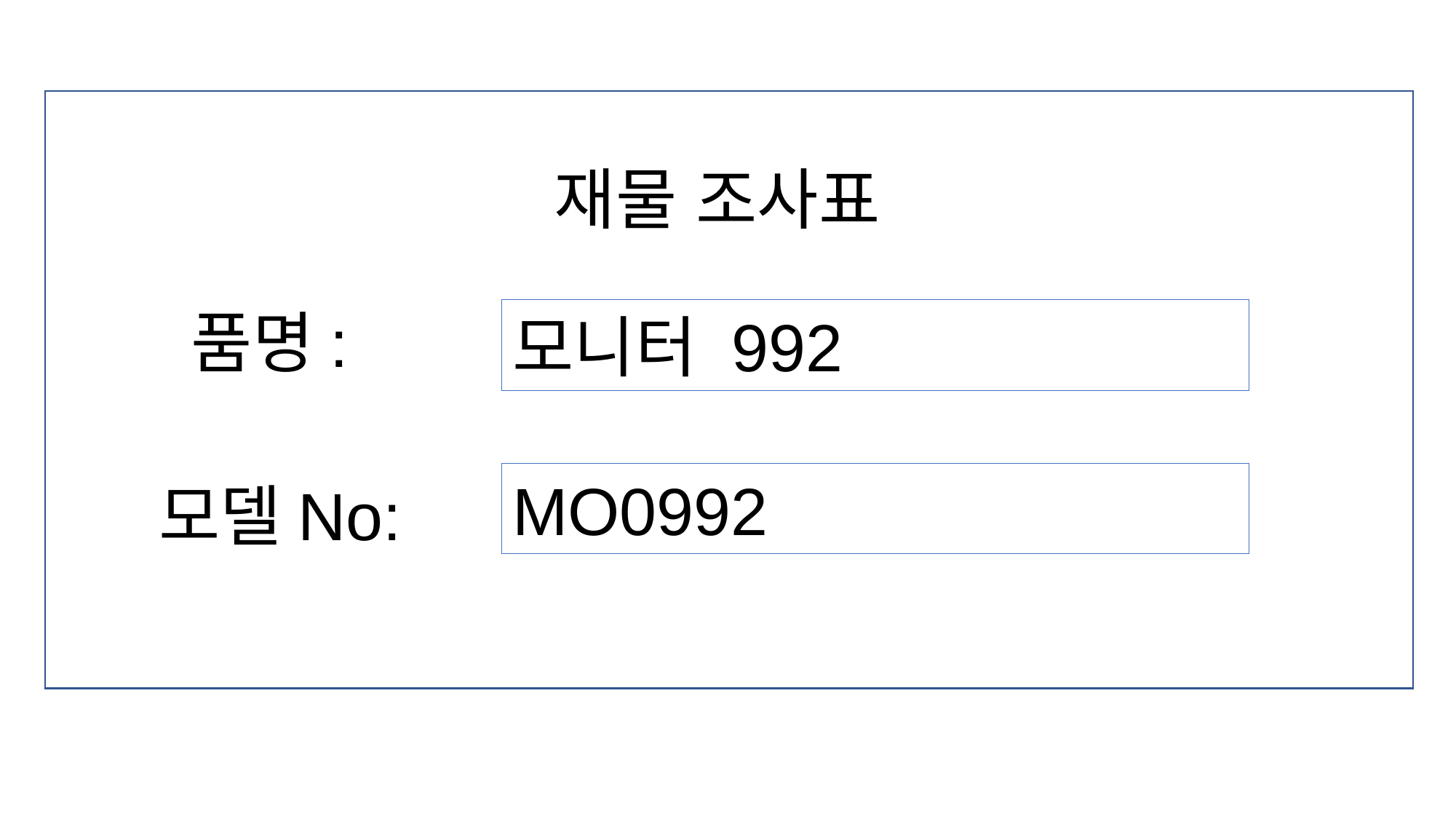

재물 조사표
품명:
모니터 992
MO0992
모델No: